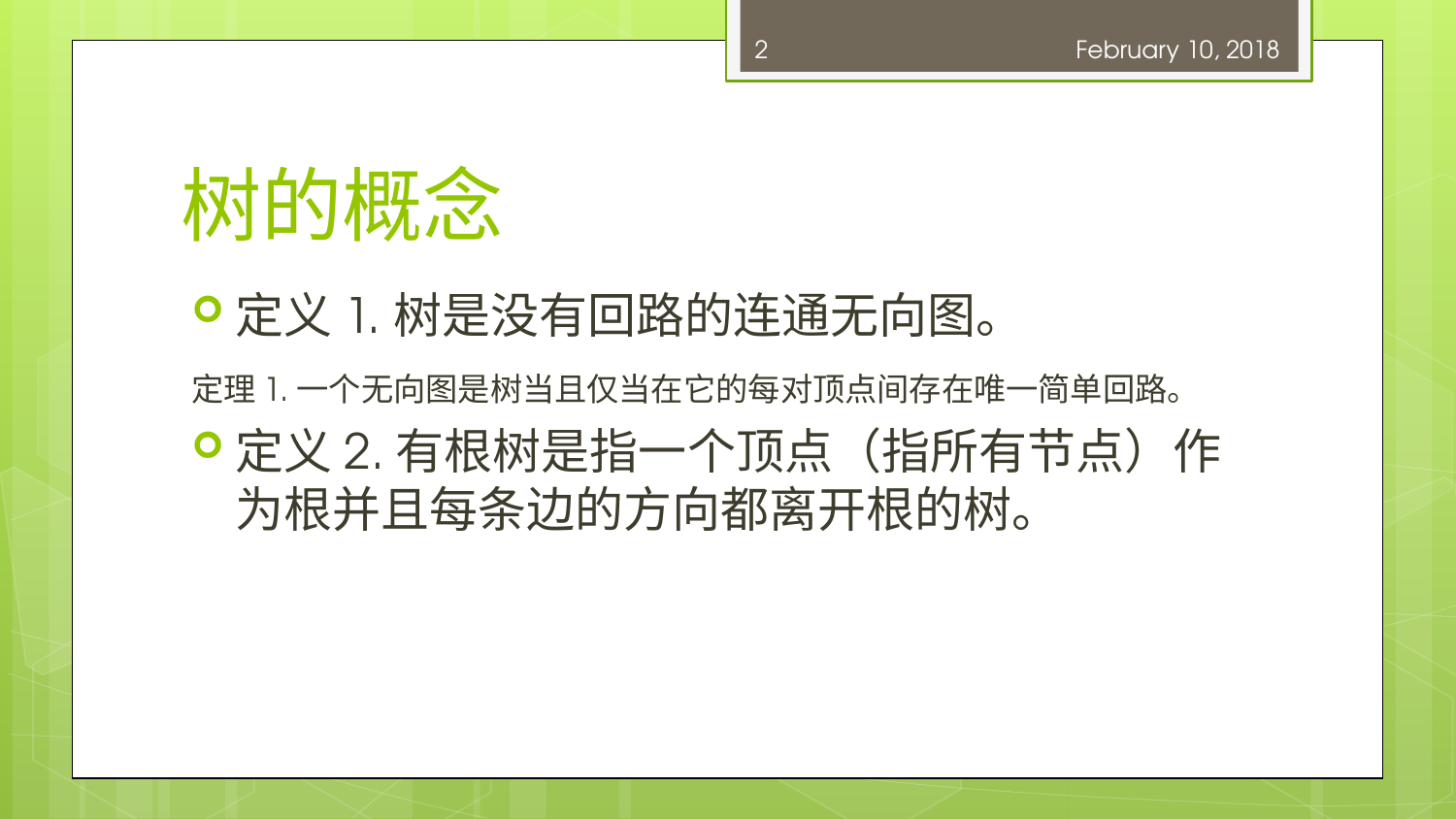

2
February 10, 2018
# 树的概念
定义1.树是没有回路的连通无向图。
定理1.一个无向图是树当且仅当在它的每对顶点间存在唯一简单回路。
定义2.有根树是指一个顶点（指所有节点）作为根并且每条边的方向都离开根的树。